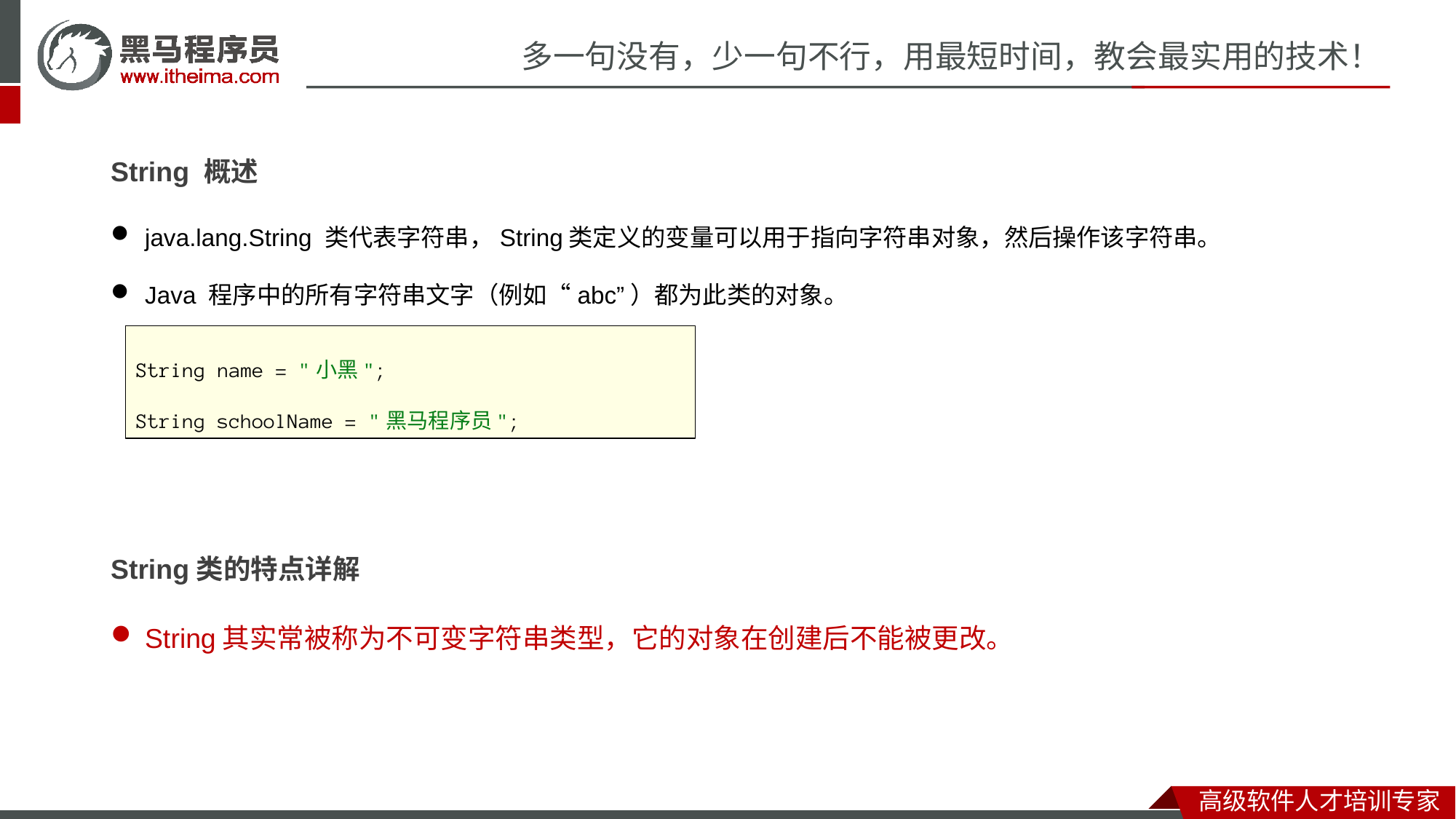

String 概述
java.lang.String 类代表字符串，String类定义的变量可以用于指向字符串对象，然后操作该字符串。
Java 程序中的所有字符串文字（例如“abc”）都为此类的对象。

String name = "小黑";
String schoolName = "黑马程序员";
String类的特点详解
String其实常被称为不可变字符串类型，它的对象在创建后不能被更改。